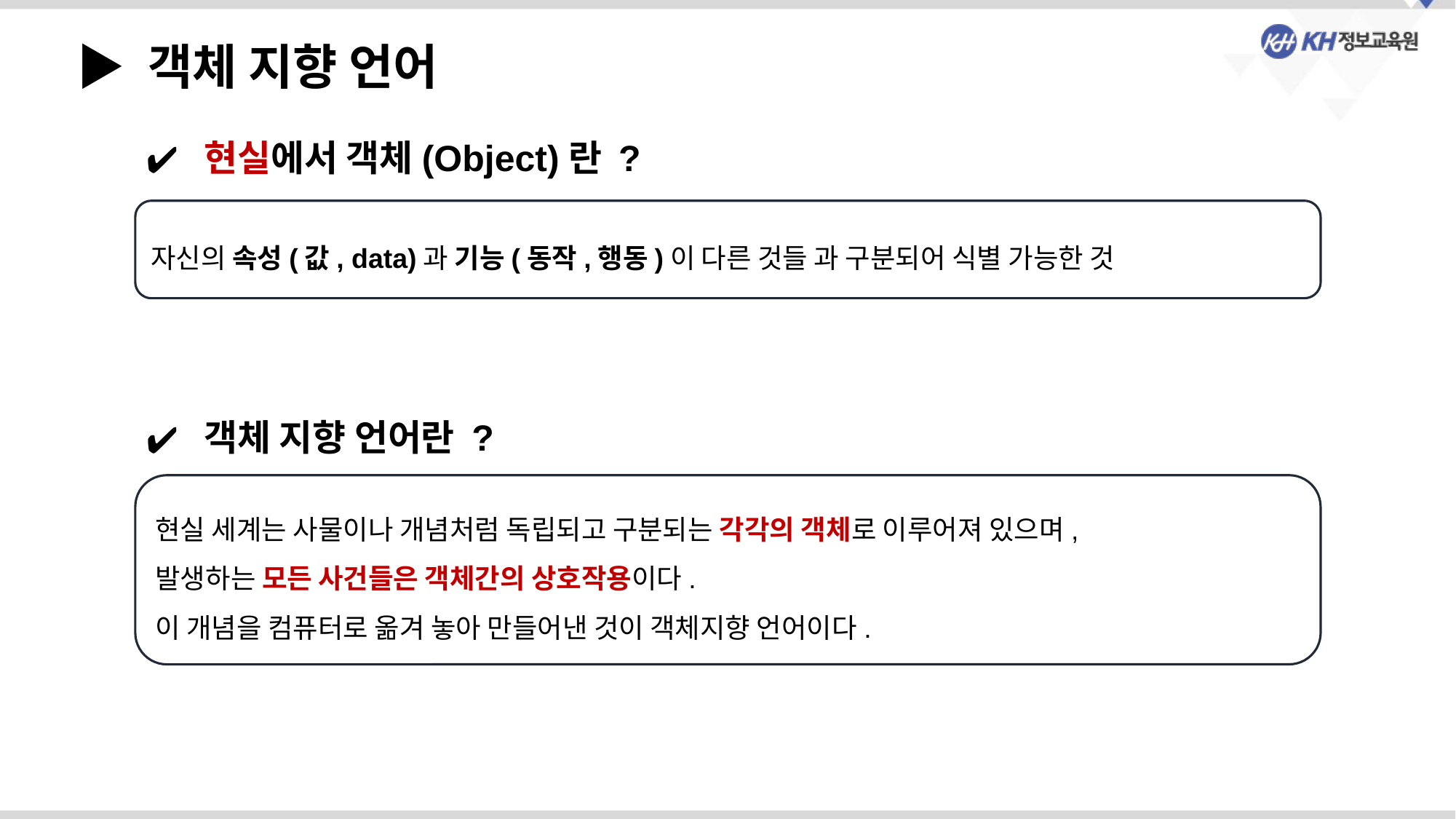

▶ 객체 지향 언어
 현실에서 객체(Object)란 ?
자신의 속성(값, data)과 기능(동작,행동)이 다른 것들 과 구분되어 식별 가능한 것
 객체 지향 언어란 ?
현실 세계는 사물이나 개념처럼 독립되고 구분되는 각각의 객체로 이루어져 있으며,
발생하는 모든 사건들은 객체간의 상호작용이다.
이 개념을 컴퓨터로 옮겨 놓아 만들어낸 것이 객체지향 언어이다.